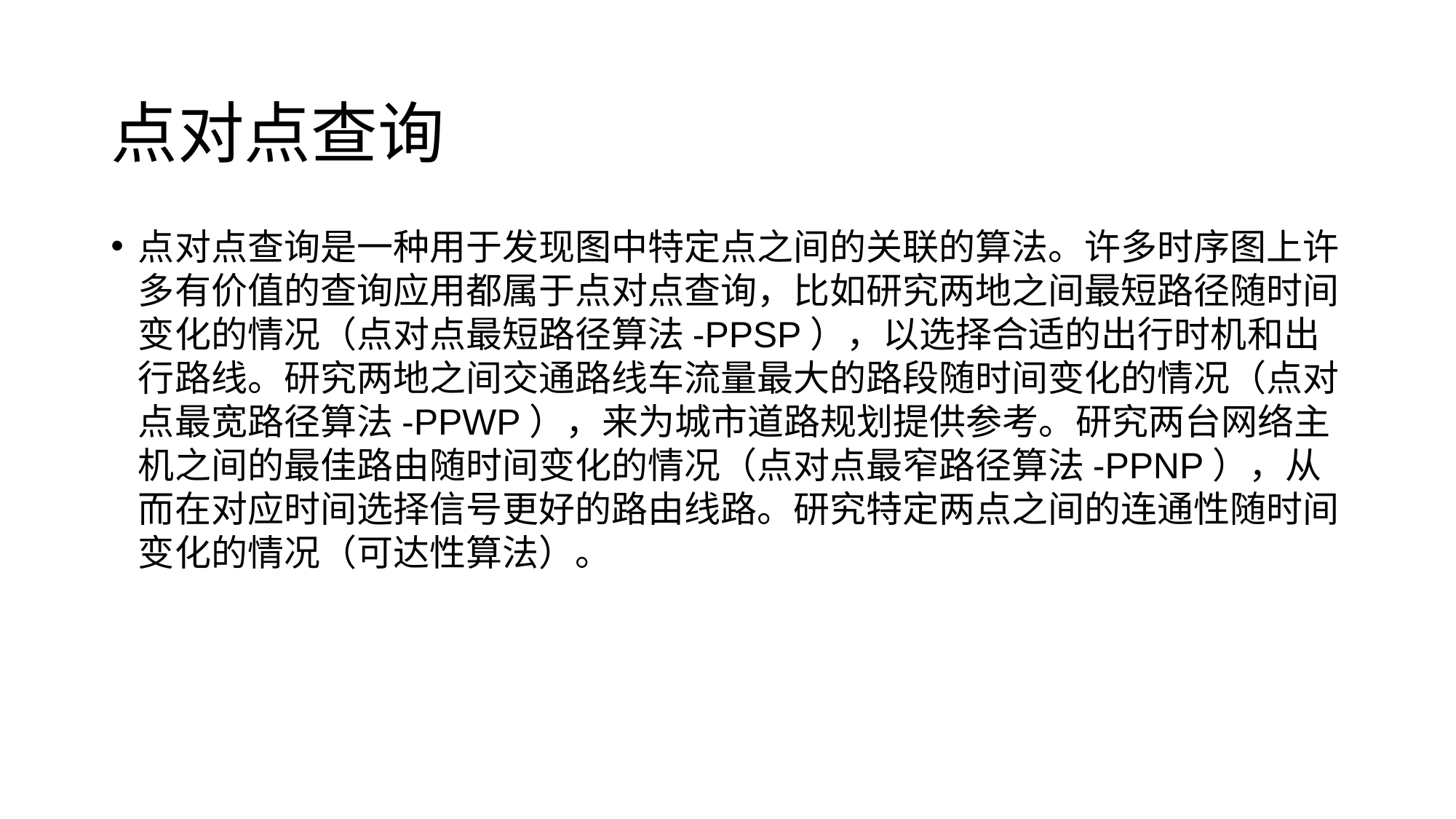

# 点对点查询
点对点查询是一种用于发现图中特定点之间的关联的算法。许多时序图上许多有价值的查询应用都属于点对点查询，比如研究两地之间最短路径随时间变化的情况（点对点最短路径算法-PPSP），以选择合适的出行时机和出行路线。研究两地之间交通路线车流量最大的路段随时间变化的情况（点对点最宽路径算法-PPWP），来为城市道路规划提供参考。研究两台网络主机之间的最佳路由随时间变化的情况（点对点最窄路径算法-PPNP），从而在对应时间选择信号更好的路由线路。研究特定两点之间的连通性随时间变化的情况（可达性算法）。